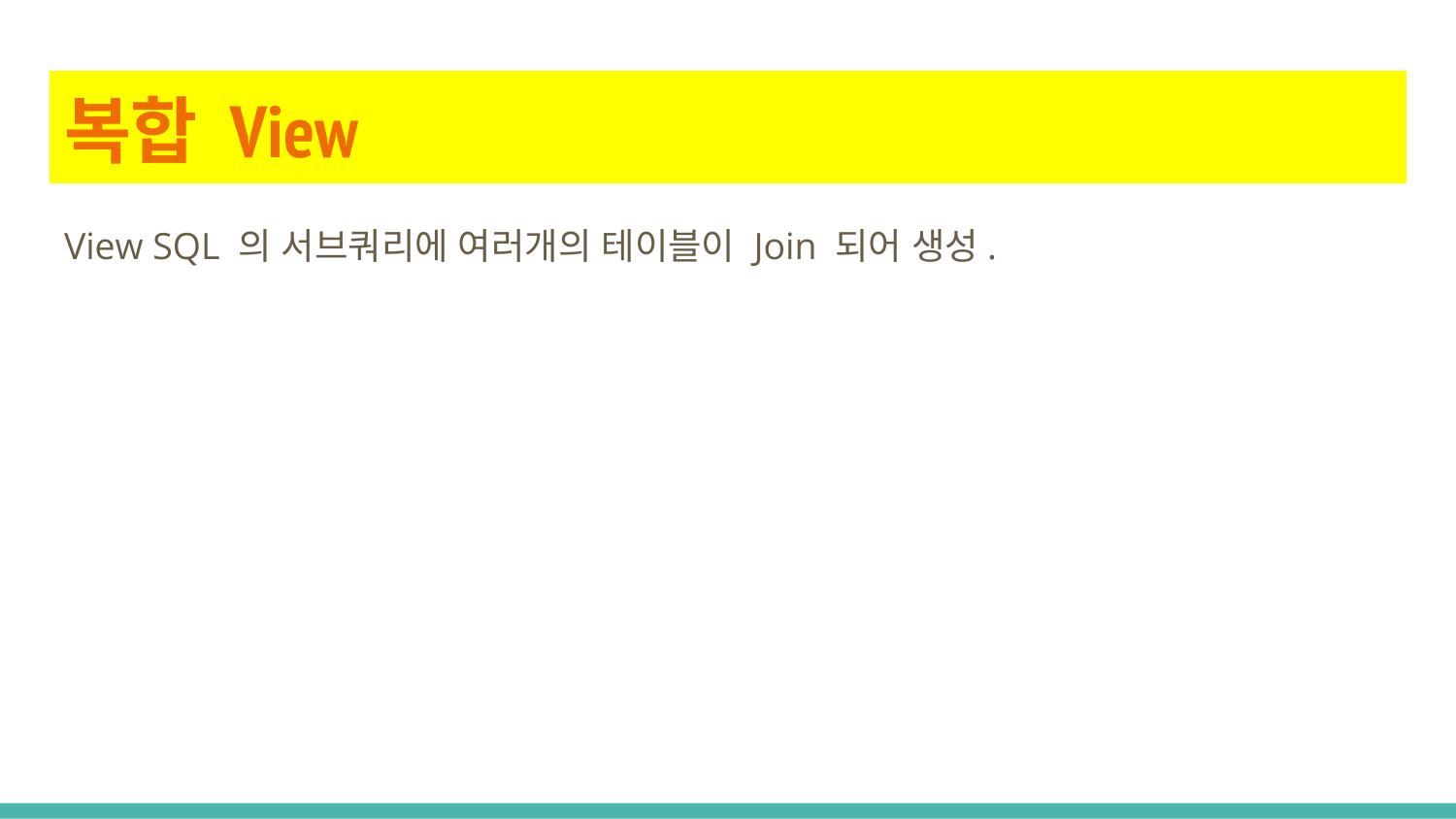

# 복합 View
View SQL 의 서브쿼리에 여러개의 테이블이 Join 되어 생성.